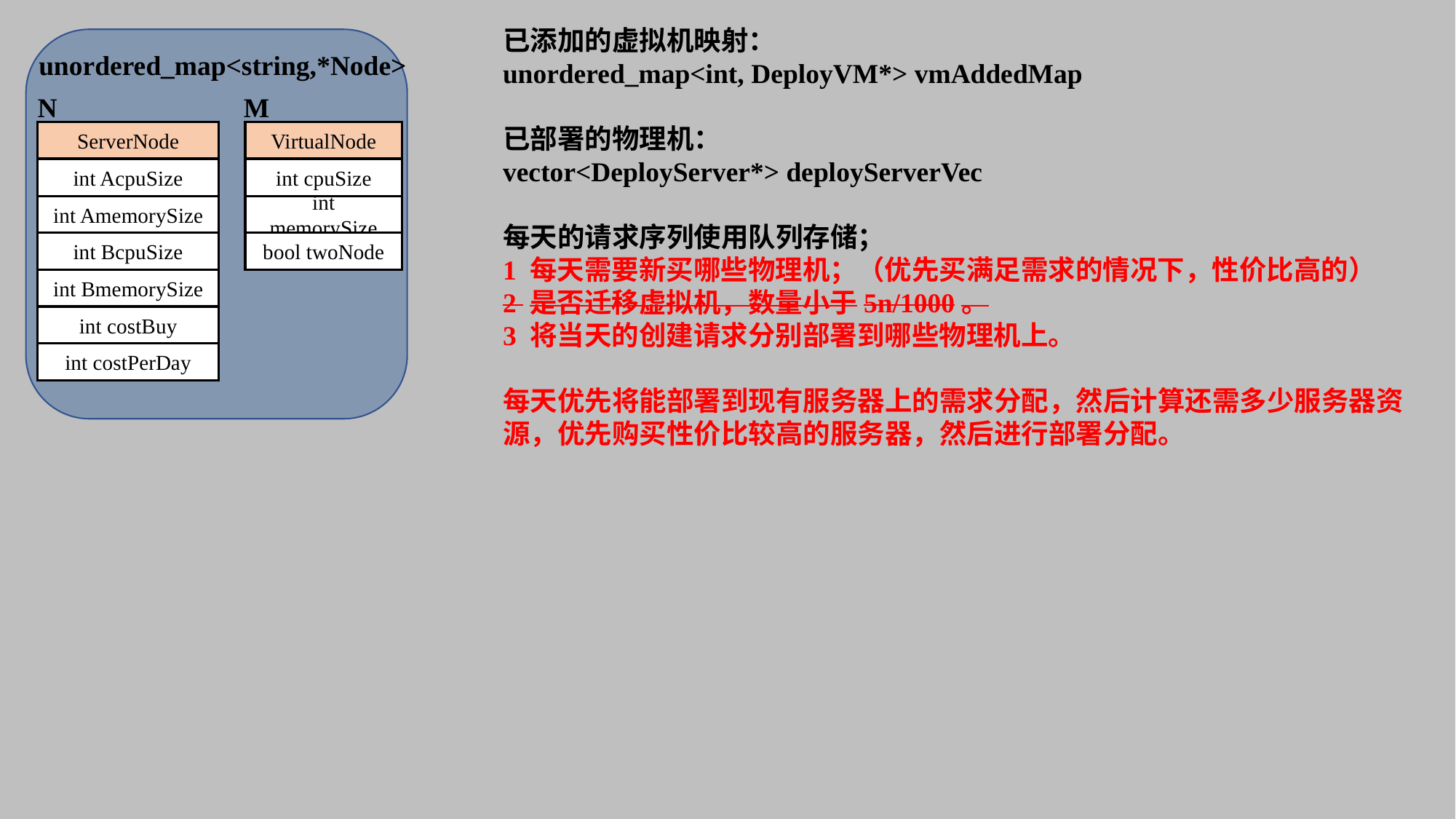

已添加的虚拟机映射：
unordered_map<int, DeployVM*> vmAddedMap

已部署的物理机：
vector<DeployServer*> deployServerVec

每天的请求序列使用队列存储；
1 每天需要新买哪些物理机；（优先买满足需求的情况下，性价比高的）
2 是否迁移虚拟机，数量小于5n/1000。
3 将当天的创建请求分别部署到哪些物理机上。

每天优先将能部署到现有服务器上的需求分配，然后计算还需多少服务器资源，优先购买性价比较高的服务器，然后进行部署分配。

unordered_map<string,*Node>
M
N
VirtualNode
ServerNode
int cpuSize
int AcpuSize
int memorySize
int AmemorySize
int BcpuSize
bool twoNode
int BmemorySize
int costBuy
int costPerDay